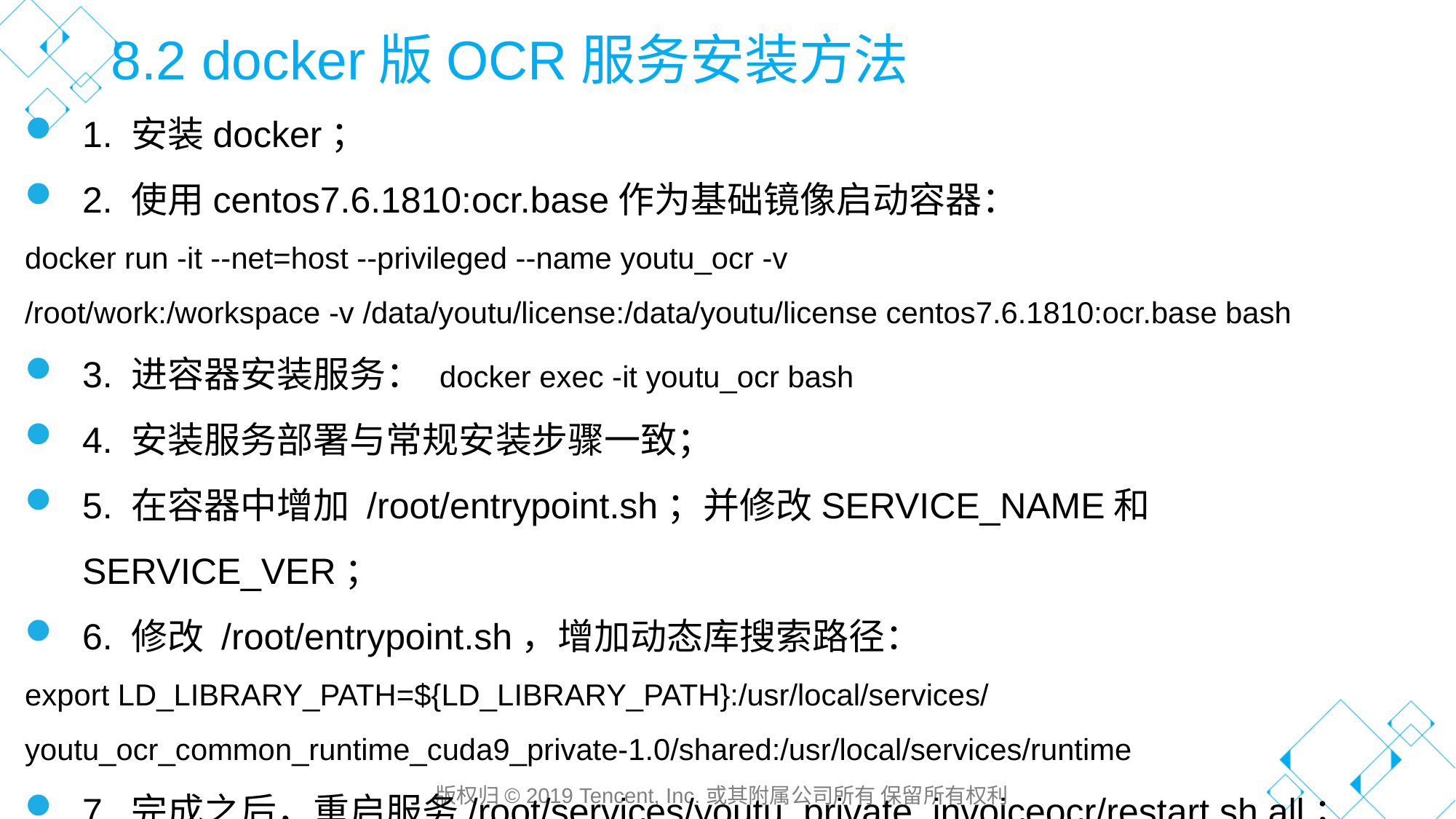

8.2 docker版OCR服务安装方法
1. 安装docker；
2. 使用centos7.6.1810:ocr.base作为基础镜像启动容器：
docker run -it --net=host --privileged --name youtu_ocr -v /root/work:/workspace -v /data/youtu/license:/data/youtu/license centos7.6.1810:ocr.base bash
3. 进容器安装服务： docker exec -it youtu_ocr bash
4. 安装服务部署与常规安装步骤一致；
5. 在容器中增加 /root/entrypoint.sh；并修改SERVICE_NAME和SERVICE_VER；
6. 修改 /root/entrypoint.sh，增加动态库搜索路径：
export LD_LIBRARY_PATH=${LD_LIBRARY_PATH}:/usr/local/services/youtu_ocr_common_runtime_cuda9_private-1.0/shared:/usr/local/services/runtime
7. 完成之后，重启服务/root/services/youtu_private_invoiceocr/restart.sh all；